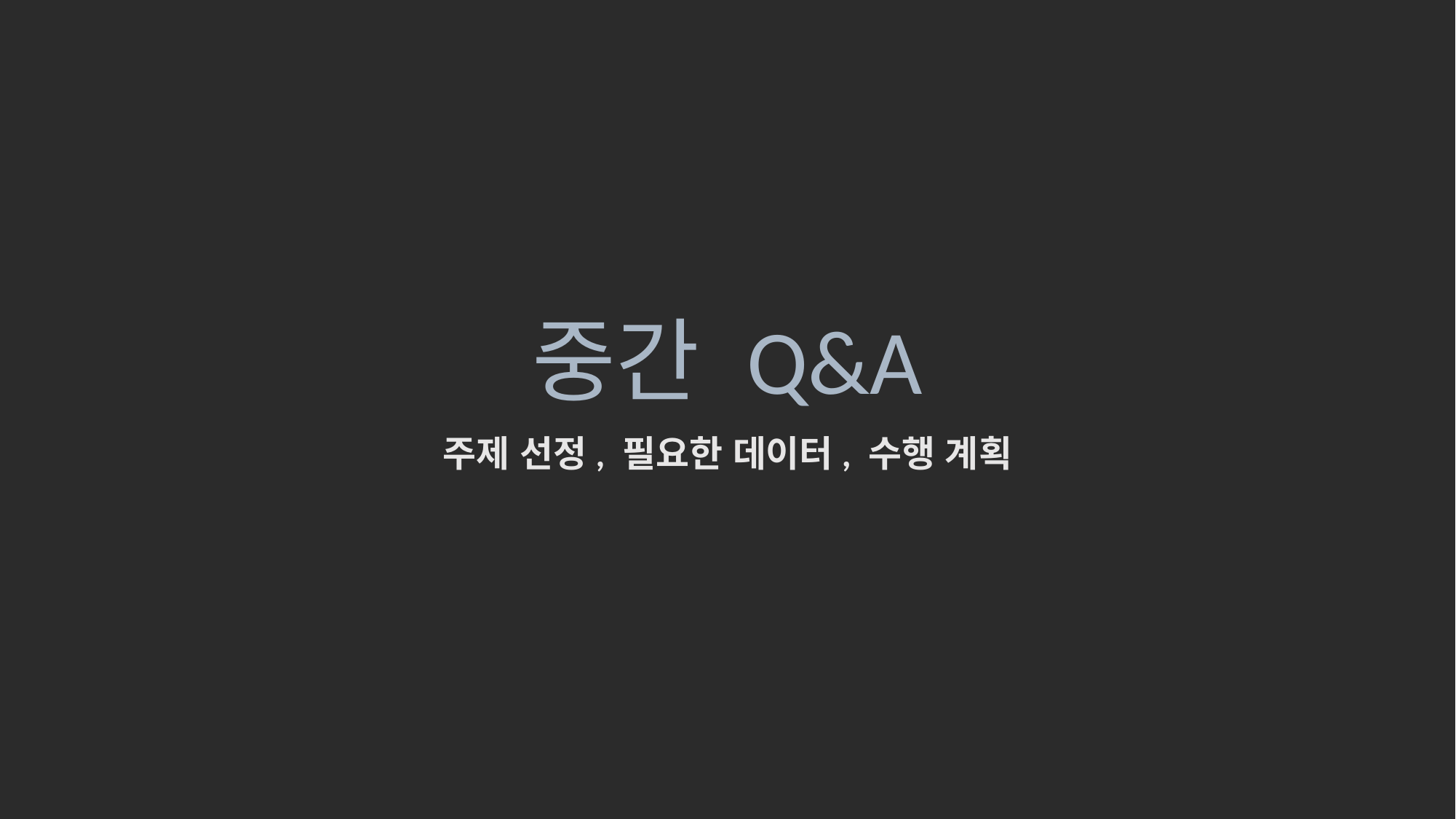

# 중간 Q&A
주제 선정, 필요한 데이터, 수행 계획